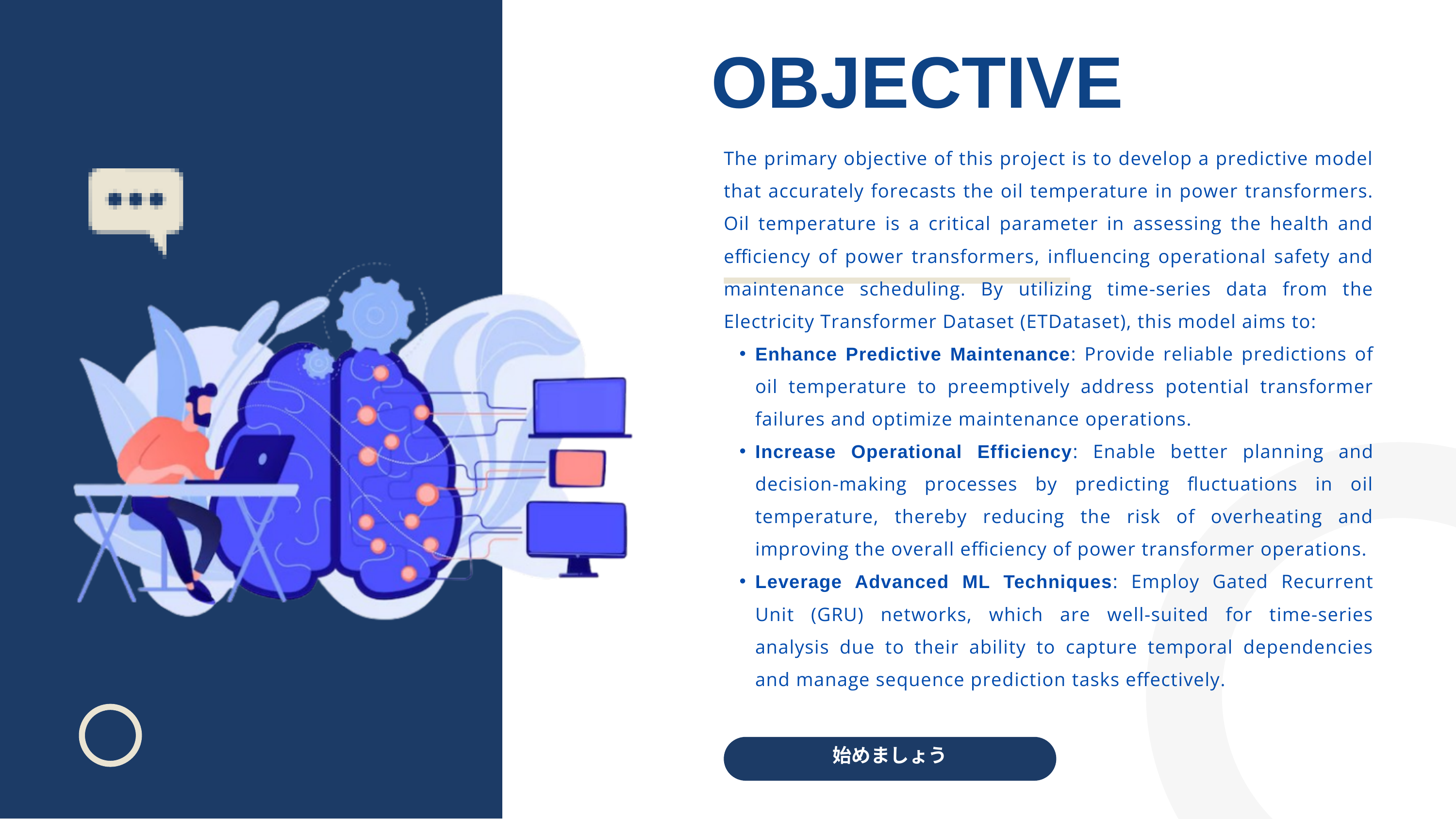

OBJECTIVE
The primary objective of this project is to develop a predictive model that accurately forecasts the oil temperature in power transformers. Oil temperature is a critical parameter in assessing the health and efficiency of power transformers, influencing operational safety and maintenance scheduling. By utilizing time-series data from the Electricity Transformer Dataset (ETDataset), this model aims to:
Enhance Predictive Maintenance: Provide reliable predictions of oil temperature to preemptively address potential transformer failures and optimize maintenance operations.
Increase Operational Efficiency: Enable better planning and decision-making processes by predicting fluctuations in oil temperature, thereby reducing the risk of overheating and improving the overall efficiency of power transformer operations.
Leverage Advanced ML Techniques: Employ Gated Recurrent Unit (GRU) networks, which are well-suited for time-series analysis due to their ability to capture temporal dependencies and manage sequence prediction tasks effectively.

始めましょう